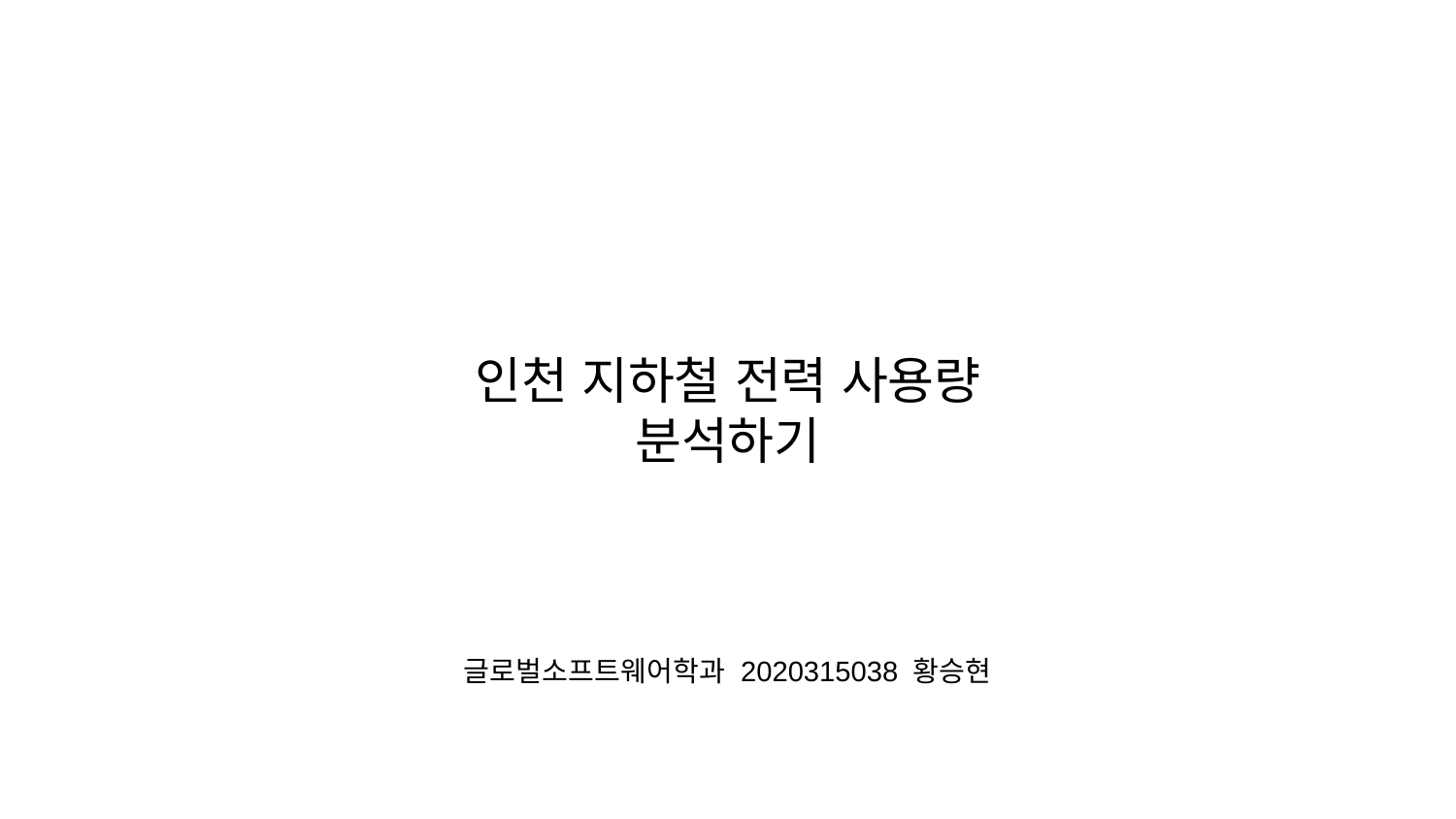

인천 지하철 전력 사용량
분석하기
글로벌소프트웨어학과 2020315038 황승현